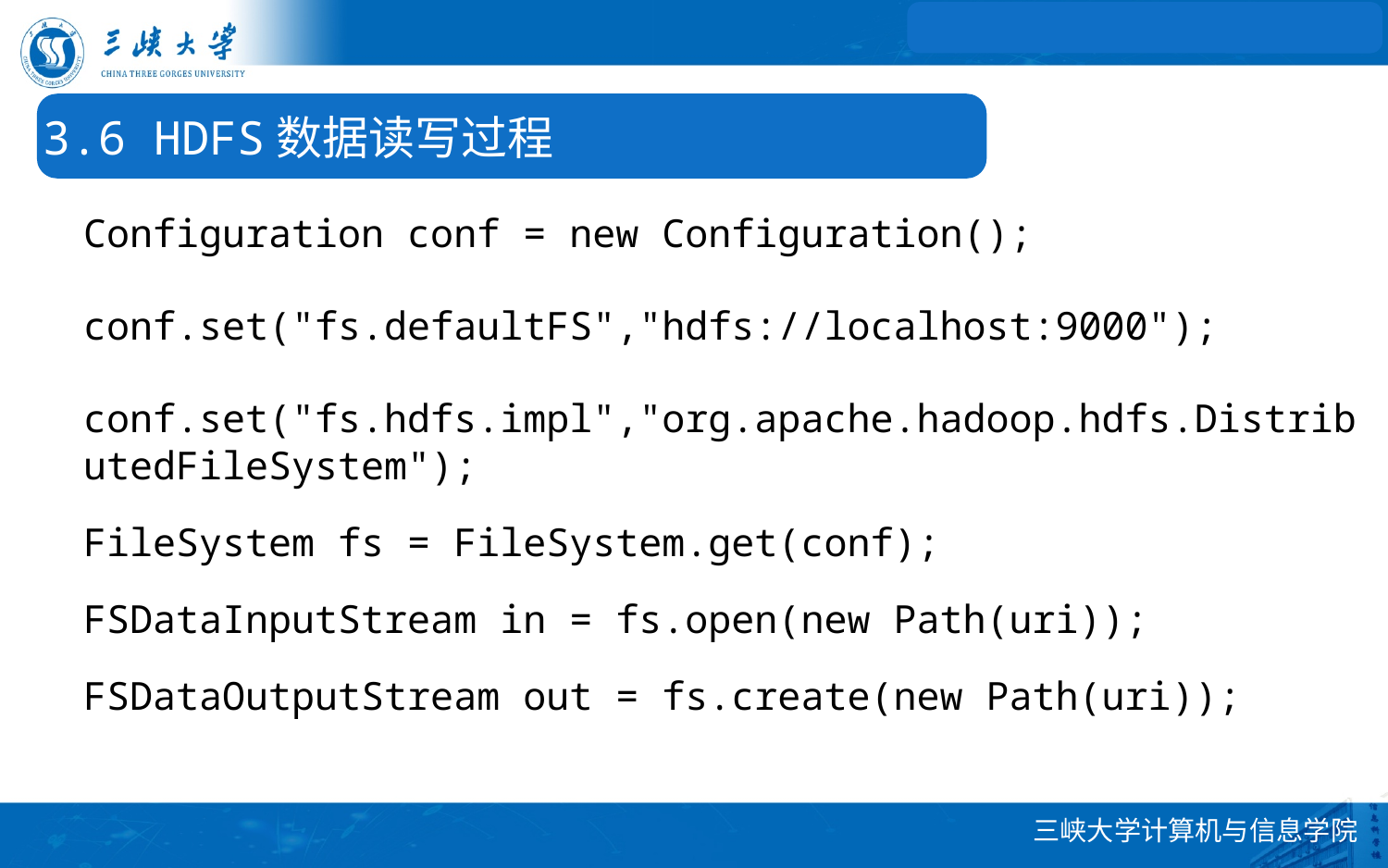

3.6 HDFS数据读写过程

Configuration conf = new Configuration();                          conf.set("fs.defaultFS","hdfs://localhost:9000");                        conf.set("fs.hdfs.impl","org.apache.hadoop.hdfs.DistributedFileSystem");
FileSystem fs = FileSystem.get(conf);
FSDataInputStream in = fs.open(new Path(uri));
FSDataOutputStream out = fs.create(new Path(uri));